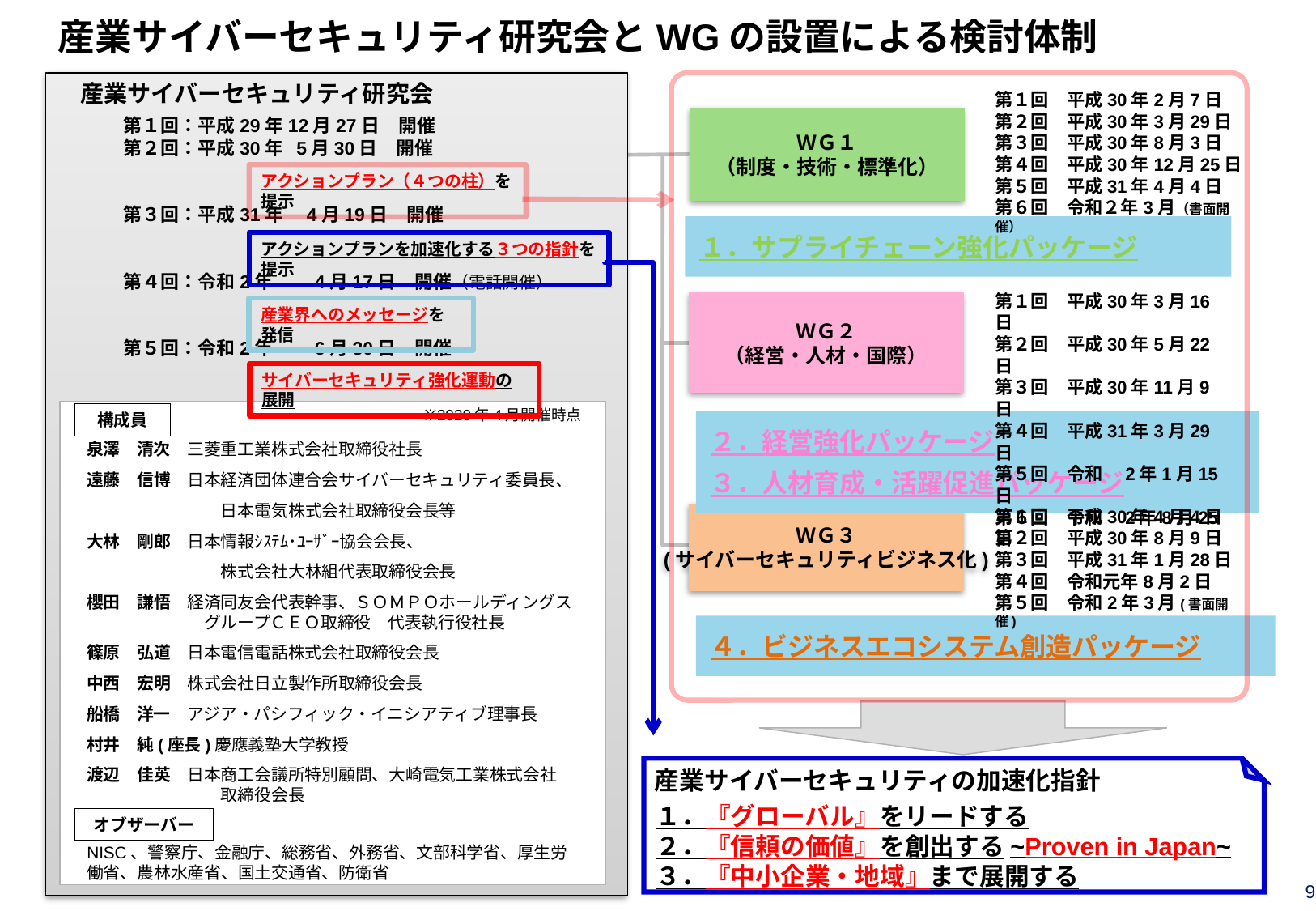

# 産業サイバーセキュリティ研究会とWGの設置による検討体制
　産業サイバーセキュリティ研究会

第１回　平成30年2月7日
第２回　平成30年3月29日
第３回　平成30年8月3日
第４回　平成30年12月25日
第５回　平成31年4月4日
第６回　令和２年3月（書面開催）
ＷＧ１
（制度・技術・標準化）
第１回：平成29年12月27日　開催
第２回：平成30年  5月30日　開催

第３回：平成31年　4月19日　開催

第４回：令和2年　　4月17日　開催（電話開催）

第５回：令和2年　　6月30日　開催

アクションプラン（４つの柱）を提示
１．サプライチェーン強化パッケージ

アクションプランを加速化する３つの指針を提示

第１回　平成30年3月16日
第２回　平成30年5月22日
第３回　平成30年11月9日
第４回　平成31年3月29日
第５回　令和　2年1月15日
第６回　令和　2年8月25日
ＷＧ２
（経営・人材・国際）
産業界へのメッセージを発信
サイバーセキュリティ強化運動の展開
※2020年4月開催時点

構成員
２．経営強化パッケージ
３．人材育成・活躍促進パッケージ

泉澤　清次　三菱重工業株式会社取締役社長
遠藤　信博　日本経済団体連合会サイバーセキュリティ委員長、
　　　　　　　　日本電気株式会社取締役会長等
大林　剛郎　日本情報ｼｽﾃﾑ･ﾕｰｻﾞｰ協会会長、
　　　　　　　　株式会社大林組代表取締役会長
櫻田　謙悟　経済同友会代表幹事、ＳＯＭＰＯホールディングス
　　　　　　　グループＣＥＯ取締役　代表執行役社長
篠原　弘道　日本電信電話株式会社取締役会長
中西　宏明　株式会社日立製作所取締役会長
船橋　洋一　アジア・パシフィック・イニシアティブ理事長
村井　純(座長)慶應義塾大学教授
渡辺　佳英　日本商工会議所特別顧問、大崎電気工業株式会社
　　　　　　　　取締役会長
第１回　平成30年4月4日
第２回　平成30年8月9日
第３回　平成31年1月28日
第４回　令和元年8月2日
第５回　令和2年3月(書面開催)
ＷＧ３
(サイバーセキュリティビジネス化)
４．ビジネスエコシステム創造パッケージ

産業サイバーセキュリティの加速化指針
１．『グローバル』をリードする
２．『信頼の価値』を創出する~Proven in Japan~
３．『中小企業・地域』まで展開する
オブザーバー
NISC、警察庁、金融庁、総務省、外務省、文部科学省、厚生労働省、農林水産省、国土交通省、防衛省
9